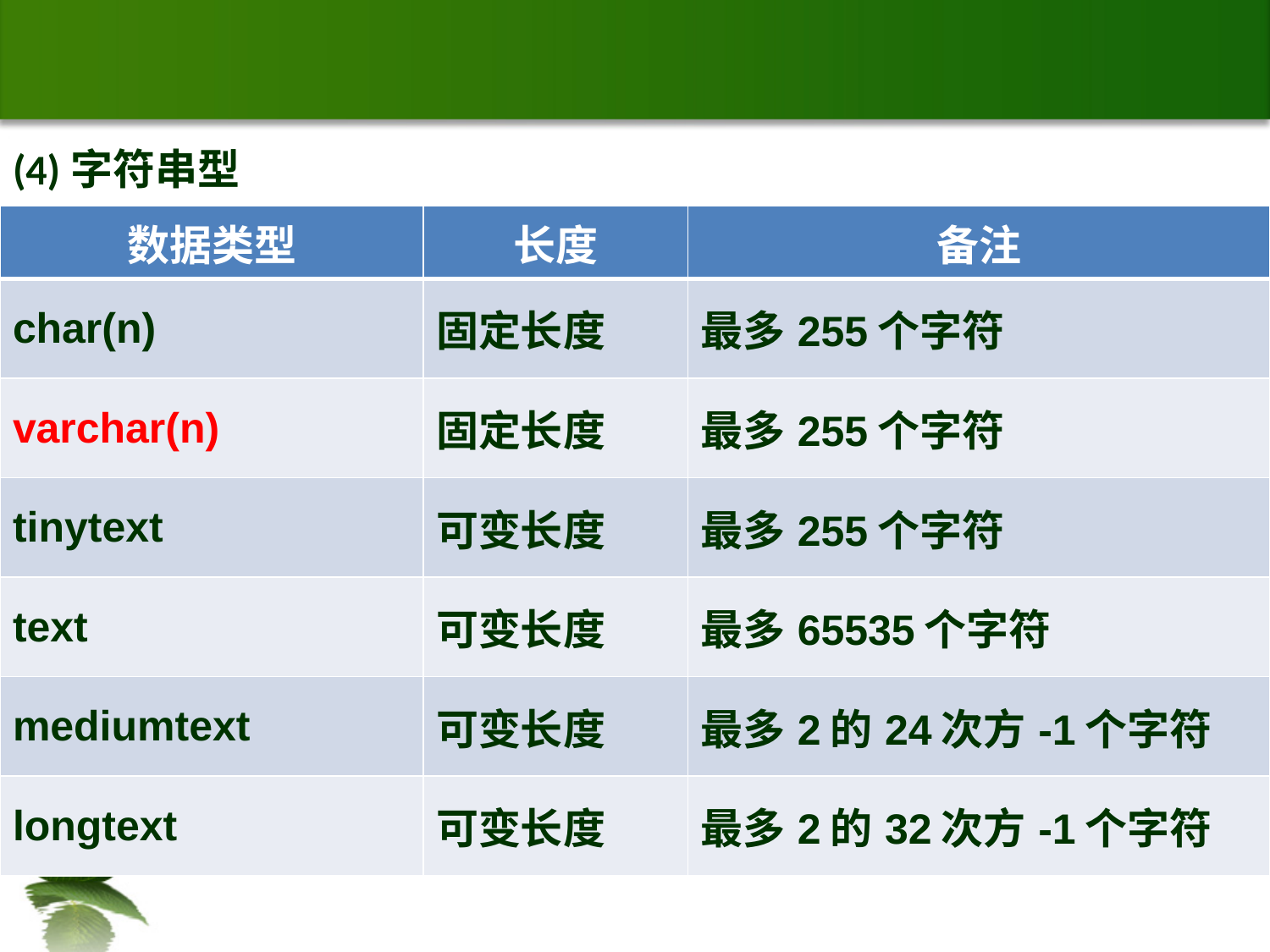

#
(4)字符串型
| 数据类型 | 长度 | 备注 |
| --- | --- | --- |
| char(n) | 固定长度 | 最多255个字符 |
| varchar(n) | 固定长度 | 最多255个字符 |
| tinytext | 可变长度 | 最多255个字符 |
| text | 可变长度 | 最多65535个字符 |
| mediumtext | 可变长度 | 最多2的24次方-1个字符 |
| longtext | 可变长度 | 最多2的32次方-1个字符 |